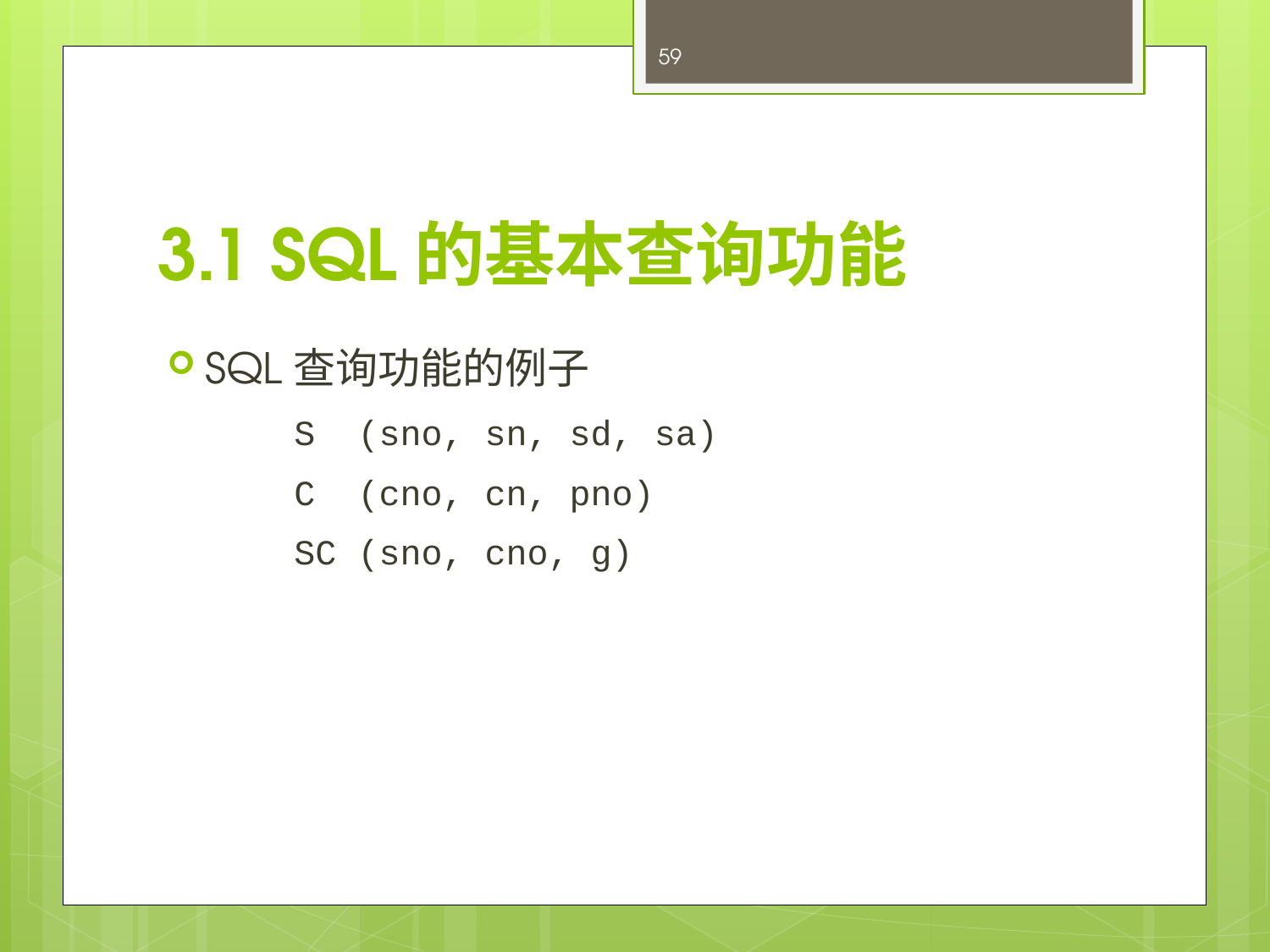

59
# 3.1 SQL的基本查询功能
SQL查询功能的例子
	S  (sno, sn, sd, sa)
	C  (cno, cn, pno)
	SC (sno, cno, g)